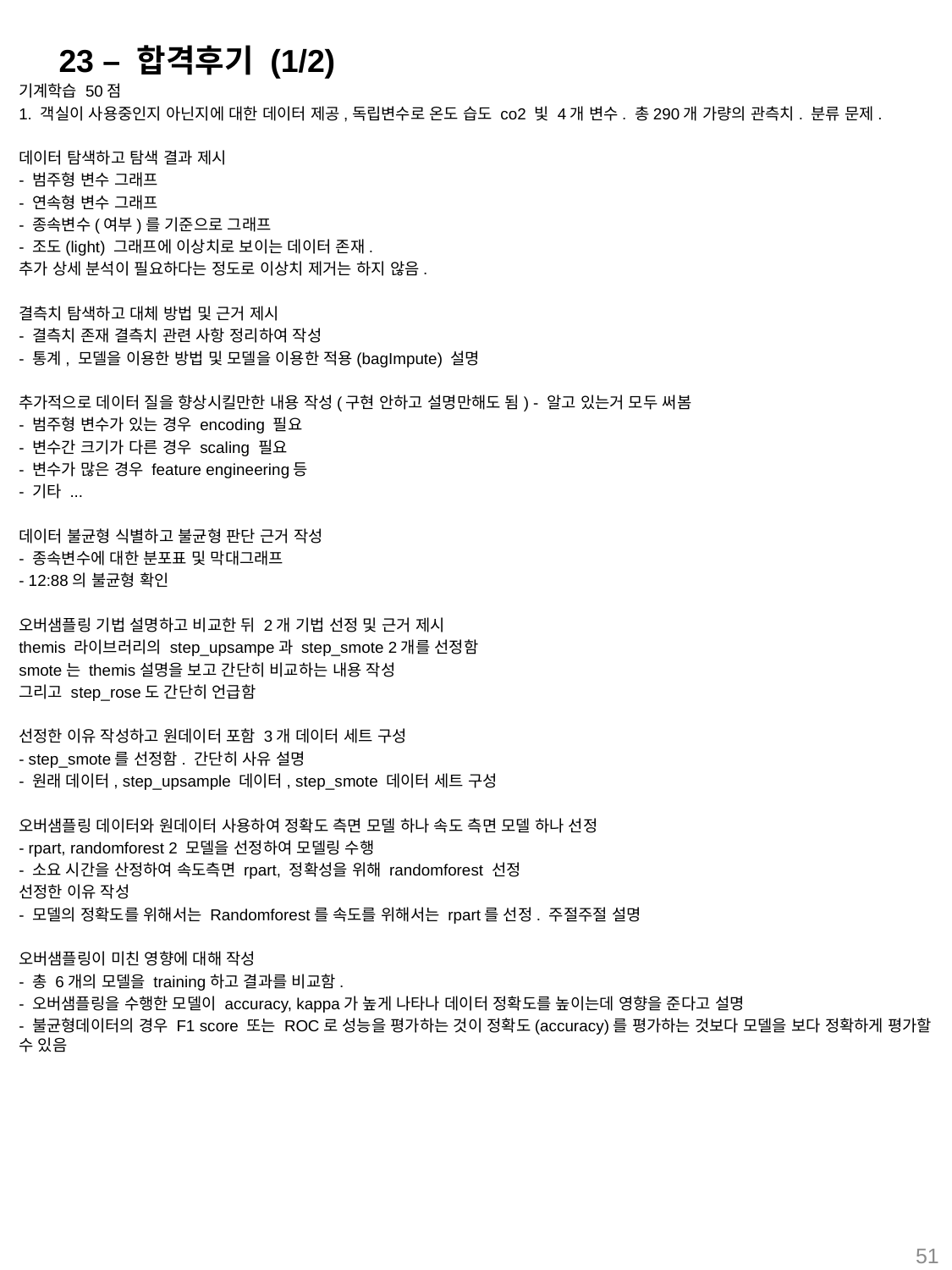

# 23 – 합격후기 (1/2)
기계학습 50점
1. 객실이 사용중인지 아닌지에 대한 데이터 제공,독립변수로 온도 습도 co2 빛 4개 변수. 총290개 가량의 관측치. 분류 문제.
​
데이터 탐색하고 탐색 결과 제시
- 범주형 변수 그래프
- 연속형 변수 그래프
- 종속변수(여부)를 기준으로 그래프
- 조도(light) 그래프에 이상치로 보이는 데이터 존재.
추가 상세 분석이 필요하다는 정도로 이상치 제거는 하지 않음.
​
결측치 탐색하고 대체 방법 및 근거 제시
- 결측치 존재 결측치 관련 사항 정리하여 작성
- 통계, 모델을 이용한 방법 및 모델을 이용한 적용(bagImpute) 설명
​
추가적으로 데이터 질을 향상시킬만한 내용 작성(구현 안하고 설명만해도 됨) - 알고 있는거 모두 써봄
- 범주형 변수가 있는 경우 encoding 필요
- 변수간 크기가 다른 경우 scaling 필요
- 변수가 많은 경우 feature engineering등
- 기타 ...
​
데이터 불균형 식별하고 불균형 판단 근거 작성
- 종속변수에 대한 분포표 및 막대그래프
- 12:88의 불균형 확인
​
오버샘플링 기법 설명하고 비교한 뒤 2개 기법 선정 및 근거 제시
themis 라이브러리의 step_upsampe과 step_smote 2개를 선정함
smote는 themis설명을 보고 간단히 비교하는 내용 작성
그리고 step_rose도 간단히 언급함
​
선정한 이유 작성하고 원데이터 포함 3개 데이터 세트 구성
- step_smote를 선정함. 간단히 사유 설명
- 원래 데이터, step_upsample 데이터, step_smote 데이터 세트 구성
​
오버샘플링 데이터와 원데이터 사용하여 정확도 측면 모델 하나 속도 측면 모델 하나 선정
- rpart, randomforest 2 모델을 선정하여 모델링 수행
- 소요 시간을 산정하여 속도측면 rpart, 정확성을 위해 randomforest 선정
선정한 이유 작성
- 모델의 정확도를 위해서는 Randomforest를 속도를 위해서는 rpart를 선정. 주절주절 설명
​
오버샘플링이 미친 영향에 대해 작성
- 총 6개의 모델을 training하고 결과를 비교함.
- 오버샘플링을 수행한 모델이 accuracy, kappa가 높게 나타나 데이터 정확도를 높이는데 영향을 준다고 설명
- 불균형데이터의 경우 F1 score 또는 ROC로 성능을 평가하는 것이 정확도(accuracy)를 평가하는 것보다 모델을 보다 정확하게 평가할 수 있음
​
​
51